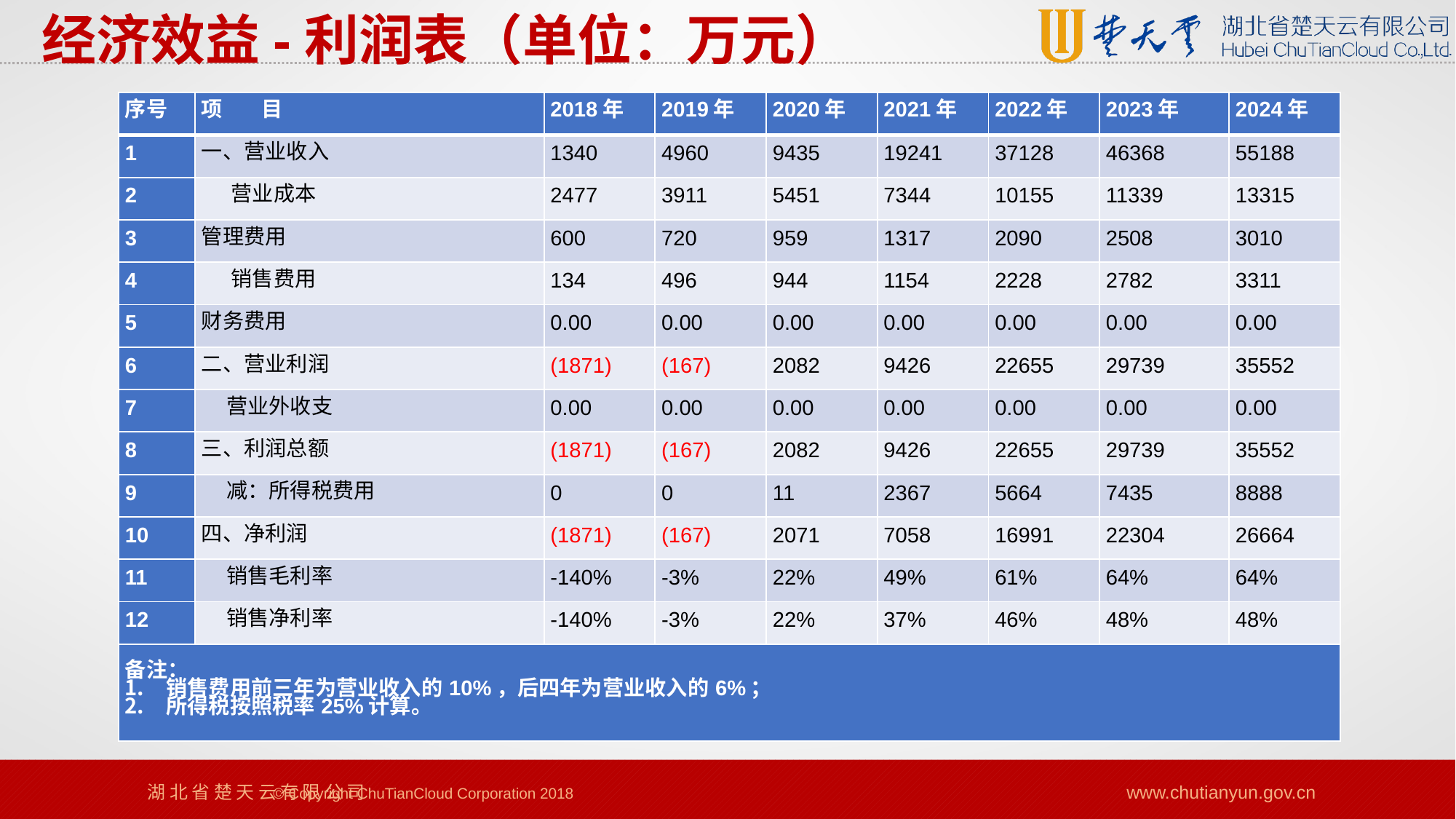

经济效益-利润表（单位：万元）
| 序号 | 项 目 | 2018年 | 2019年 | 2020年 | 2021年 | 2022年 | 2023年 | 2024年 |
| --- | --- | --- | --- | --- | --- | --- | --- | --- |
| 1 | 一、营业收入 | 1340 | 4960 | 9435 | 19241 | 37128 | 46368 | 55188 |
| 2 | 营业成本 | 2477 | 3911 | 5451 | 7344 | 10155 | 11339 | 13315 |
| 3 | 管理费用 | 600 | 720 | 959 | 1317 | 2090 | 2508 | 3010 |
| 4 | 销售费用 | 134 | 496 | 944 | 1154 | 2228 | 2782 | 3311 |
| 5 | 财务费用 | 0.00 | 0.00 | 0.00 | 0.00 | 0.00 | 0.00 | 0.00 |
| 6 | 二、营业利润 | (1871) | (167) | 2082 | 9426 | 22655 | 29739 | 35552 |
| 7 | 营业外收支 | 0.00 | 0.00 | 0.00 | 0.00 | 0.00 | 0.00 | 0.00 |
| 8 | 三、利润总额 | (1871) | (167) | 2082 | 9426 | 22655 | 29739 | 35552 |
| 9 | 减：所得税费用 | 0 | 0 | 11 | 2367 | 5664 | 7435 | 8888 |
| 10 | 四、净利润 | (1871) | (167) | 2071 | 7058 | 16991 | 22304 | 26664 |
| 11 | 销售毛利率 | -140% | -3% | 22% | 49% | 61% | 64% | 64% |
| 12 | 销售净利率 | -140% | -3% | 22% | 37% | 46% | 48% | 48% |
| 备注： 销售费用前三年为营业收入的10%，后四年为营业收入的6%； 所得税按照税率25%计算。 |  |  |  |  |  |  |  |  |